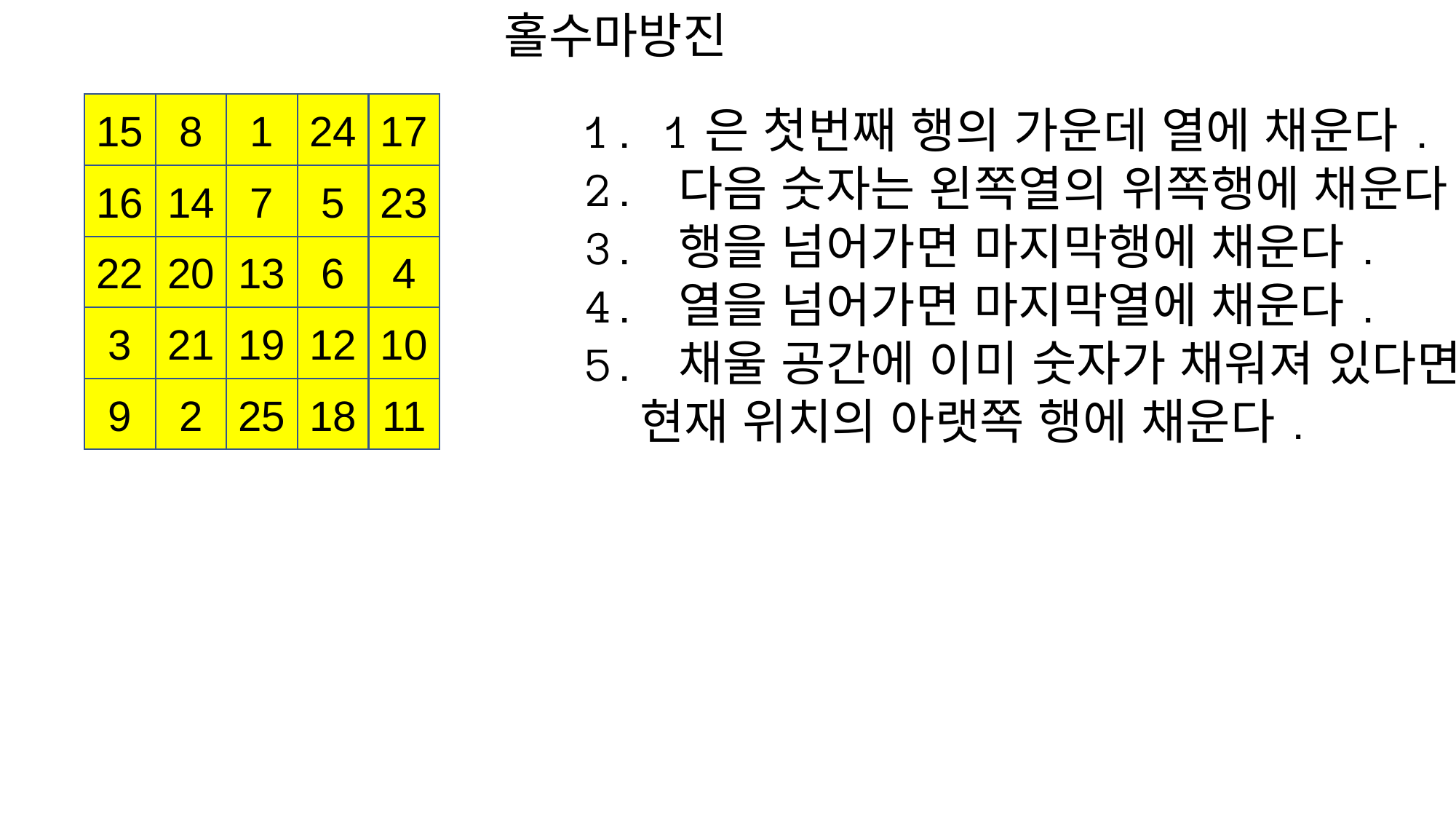

홀수마방진
15
8
1
24
17
1. 1은 첫번째 행의 가운데 열에 채운다.
2. 다음 숫자는 왼쪽열의 위쪽행에 채운다.
3. 행을 넘어가면 마지막행에 채운다.
4. 열을 넘어가면 마지막열에 채운다.
5. 채울 공간에 이미 숫자가 채워져 있다면
   현재 위치의 아랫쪽 행에 채운다.
16
14
7
5
23
22
20
13
6
4
3
21
19
12
10
9
2
25
18
11